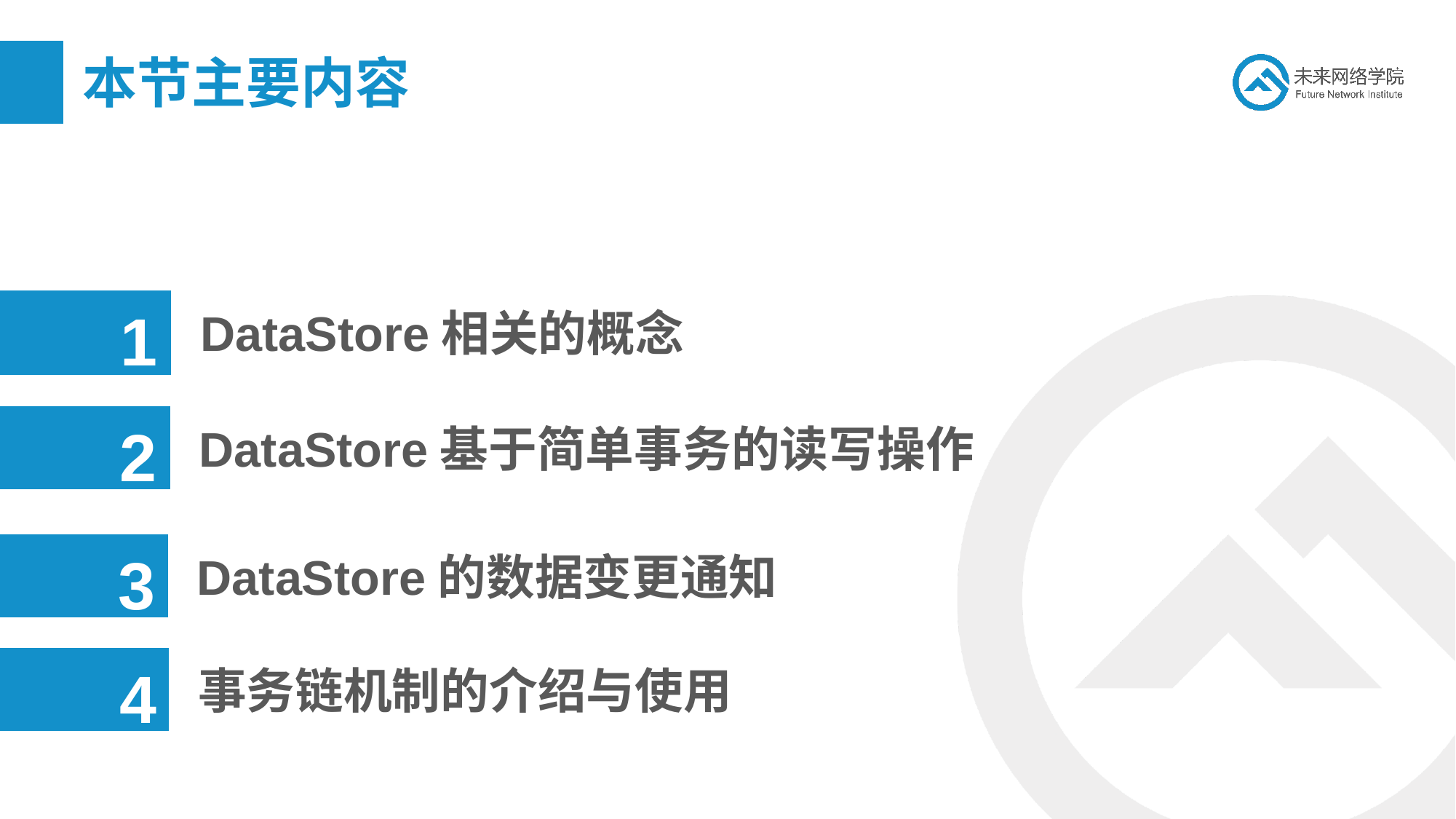

本节主要内容
1

DataStore相关的概念
2

DataStore基于简单事务的读写操作
3

DataStore的数据变更通知
4

事务链机制的介绍与使用